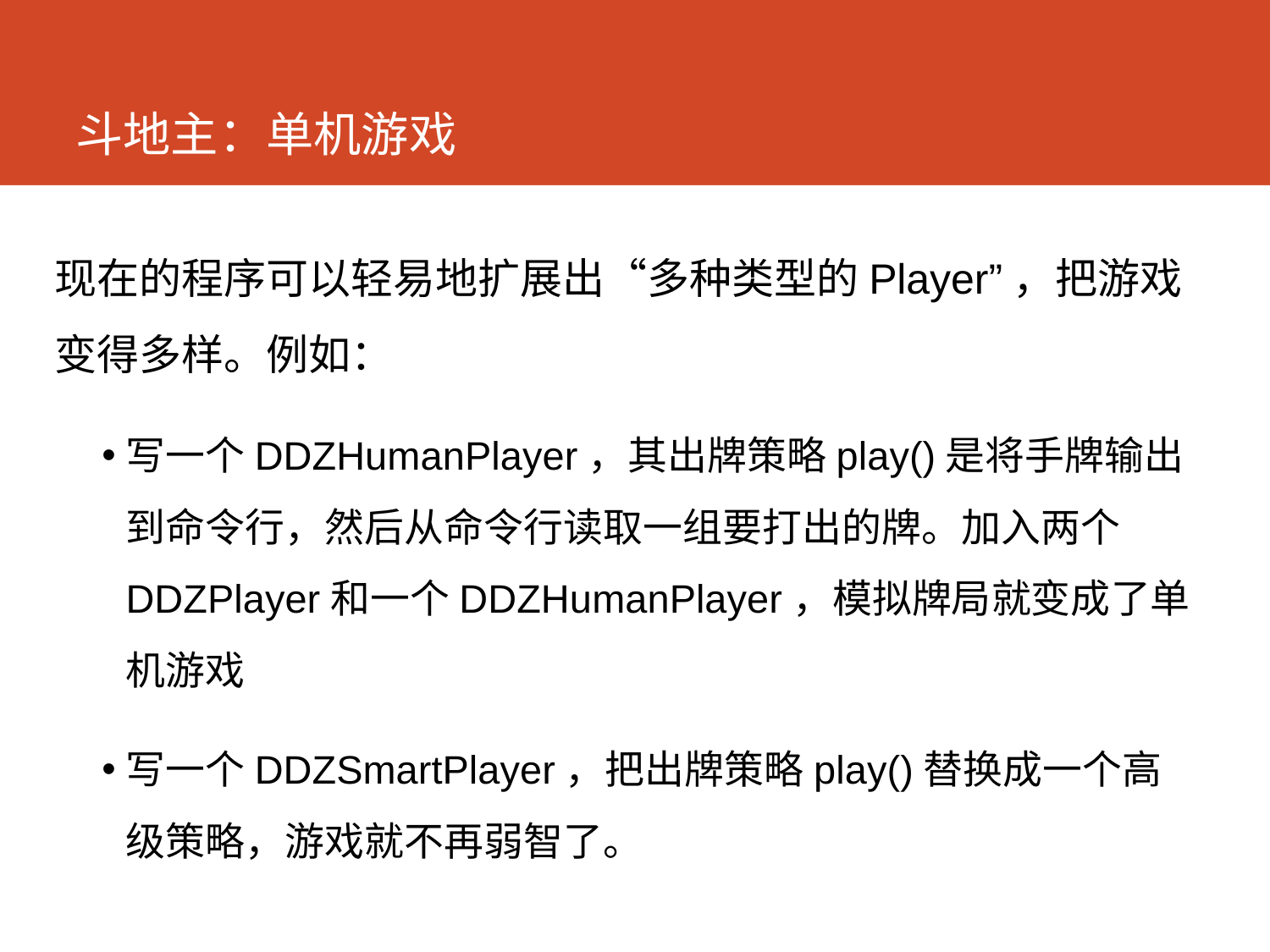

# 斗地主：单机游戏
现在的程序可以轻易地扩展出“多种类型的Player”，把游戏变得多样。例如：
写一个DDZHumanPlayer，其出牌策略play()是将手牌输出到命令行，然后从命令行读取一组要打出的牌。加入两个DDZPlayer和一个DDZHumanPlayer，模拟牌局就变成了单机游戏
写一个DDZSmartPlayer，把出牌策略play()替换成一个高级策略，游戏就不再弱智了。